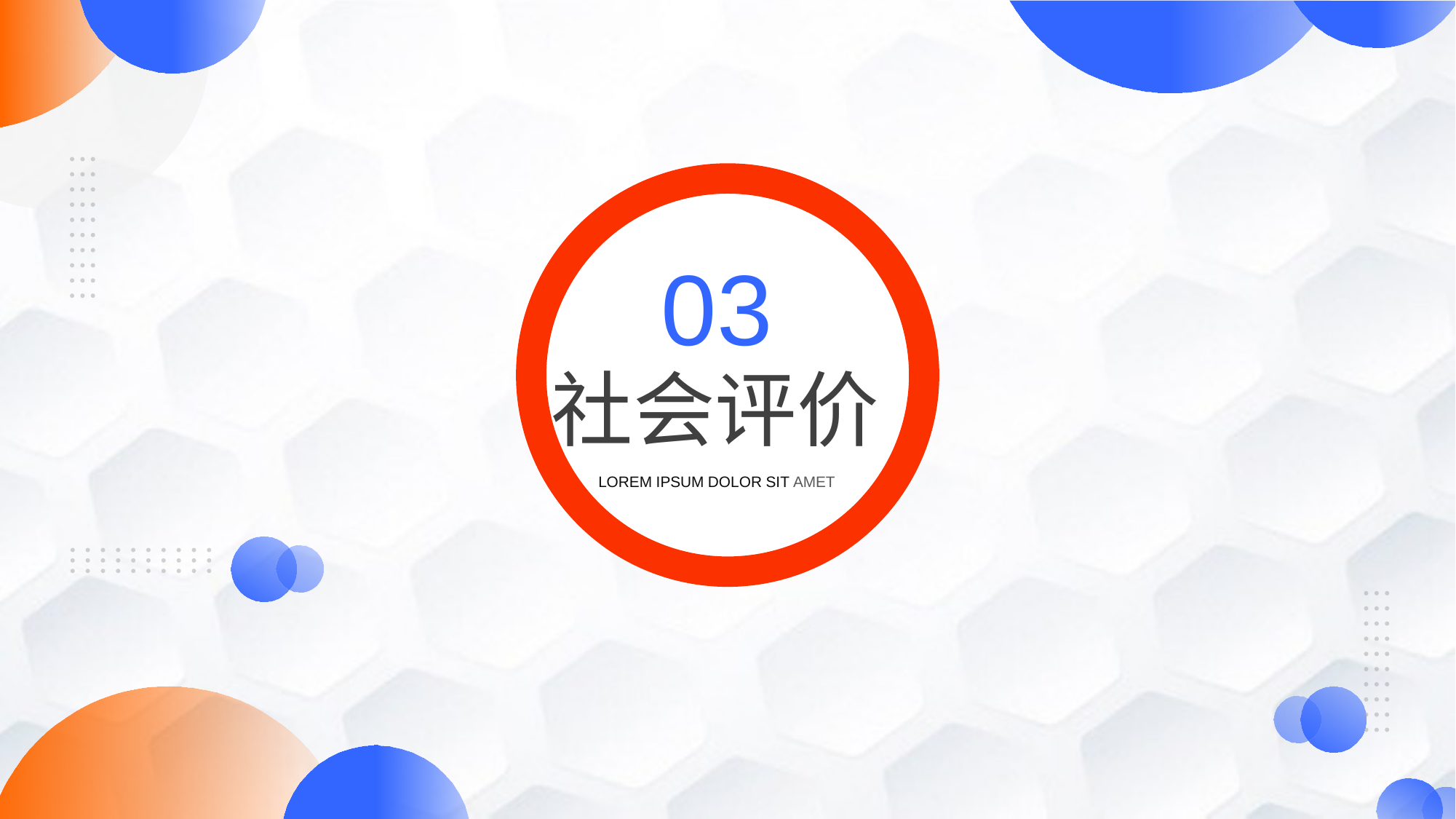

03
社会评价
LOREM IPSUM DOLOR SIT AMET